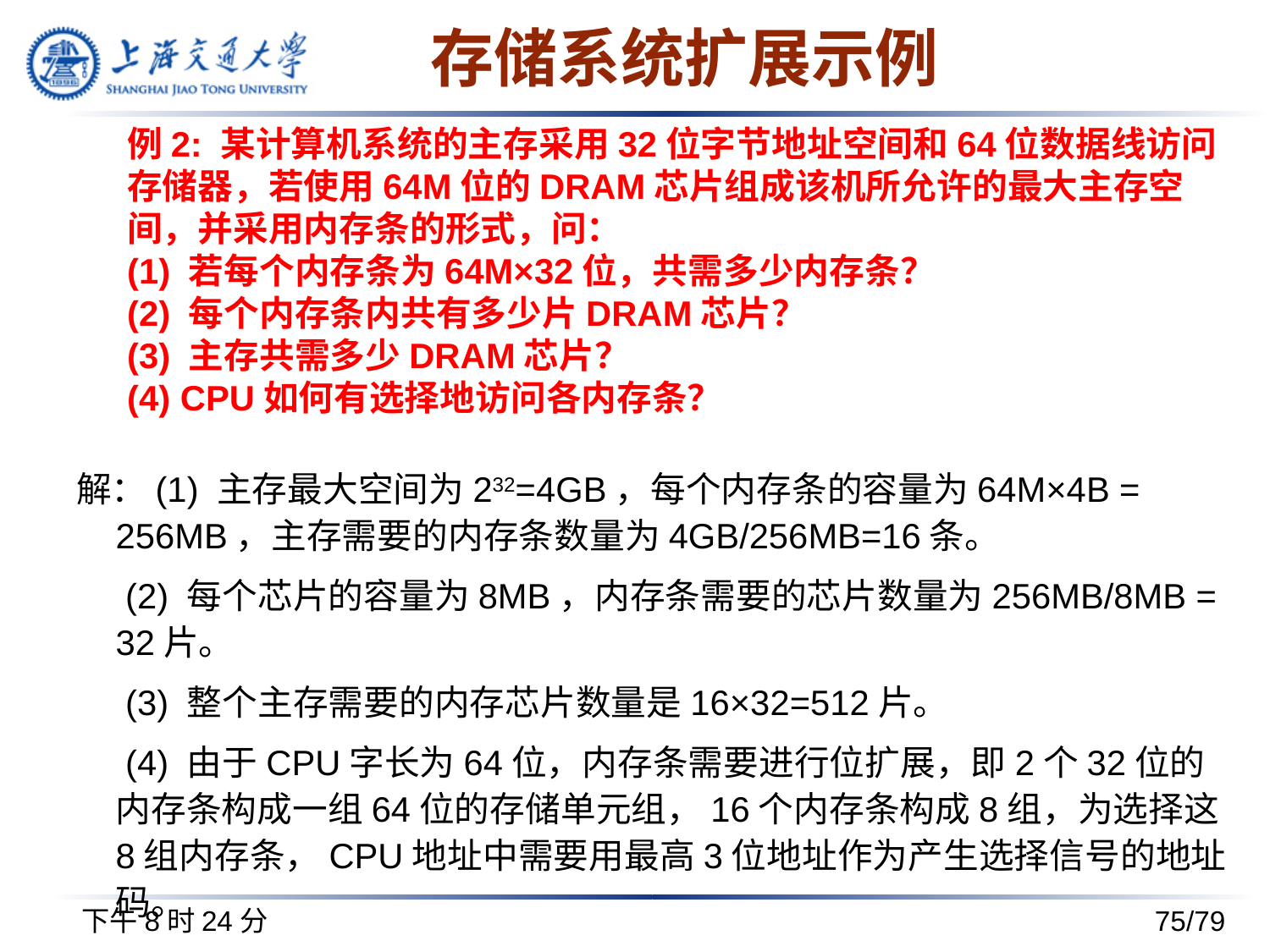

存储系统扩展示例
# 例2: 某计算机系统的主存采用32位字节地址空间和64位数据线访问存储器，若使用64M位的DRAM芯片组成该机所允许的最大主存空间，并采用内存条的形式，问： (1) 若每个内存条为64M×32位，共需多少内存条？ (2) 每个内存条内共有多少片DRAM芯片？ (3) 主存共需多少DRAM芯片？ (4) CPU如何有选择地访问各内存条？
解：(1) 主存最大空间为232=4GB，每个内存条的容量为64M×4B = 256MB，主存需要的内存条数量为4GB/256MB=16条。
	 (2) 每个芯片的容量为8MB，内存条需要的芯片数量为256MB/8MB = 32片。
	 (3) 整个主存需要的内存芯片数量是16×32=512片。
	 (4) 由于CPU字长为64位，内存条需要进行位扩展，即2个32位的内存条构成一组64位的存储单元组，16个内存条构成8组，为选择这8组内存条，CPU地址中需要用最高3位地址作为产生选择信号的地址码。

下午8时24分
75/79